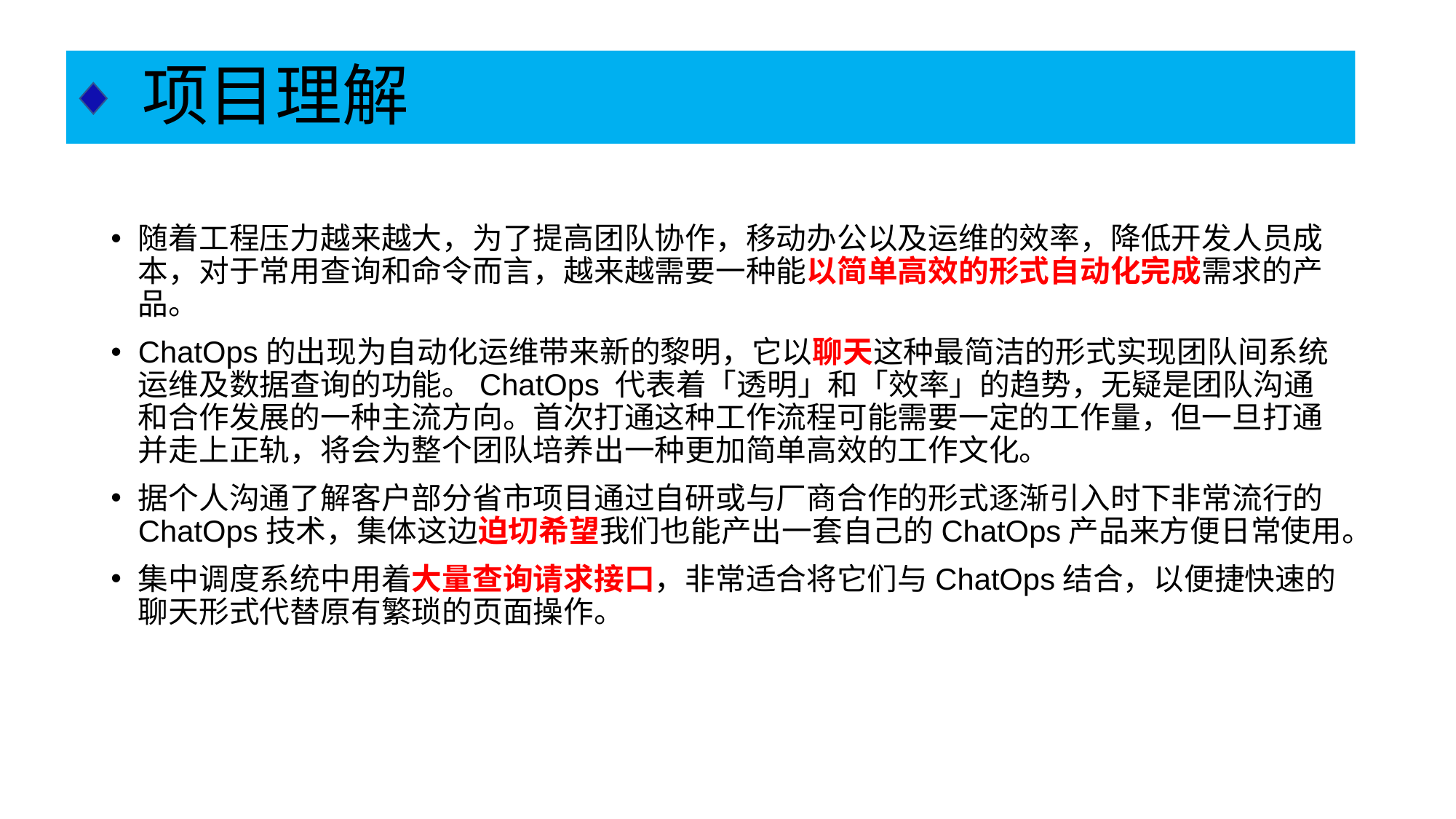

# 项目理解

随着工程压力越来越大，为了提高团队协作，移动办公以及运维的效率，降低开发人员成本，对于常用查询和命令而言，越来越需要一种能以简单高效的形式自动化完成需求的产品。
ChatOps的出现为自动化运维带来新的黎明，它以聊天这种最简洁的形式实现团队间系统运维及数据查询的功能。ChatOps 代表着「透明」和「效率」的趋势，无疑是团队沟通和合作发展的一种主流方向。首次打通这种工作流程可能需要一定的工作量，但一旦打通并走上正轨，将会为整个团队培养出一种更加简单高效的工作文化。
据个人沟通了解客户部分省市项目通过自研或与厂商合作的形式逐渐引入时下非常流行的ChatOps技术，集体这边迫切希望我们也能产出一套自己的ChatOps产品来方便日常使用。
集中调度系统中用着大量查询请求接口，非常适合将它们与ChatOps结合，以便捷快速的聊天形式代替原有繁琐的页面操作。